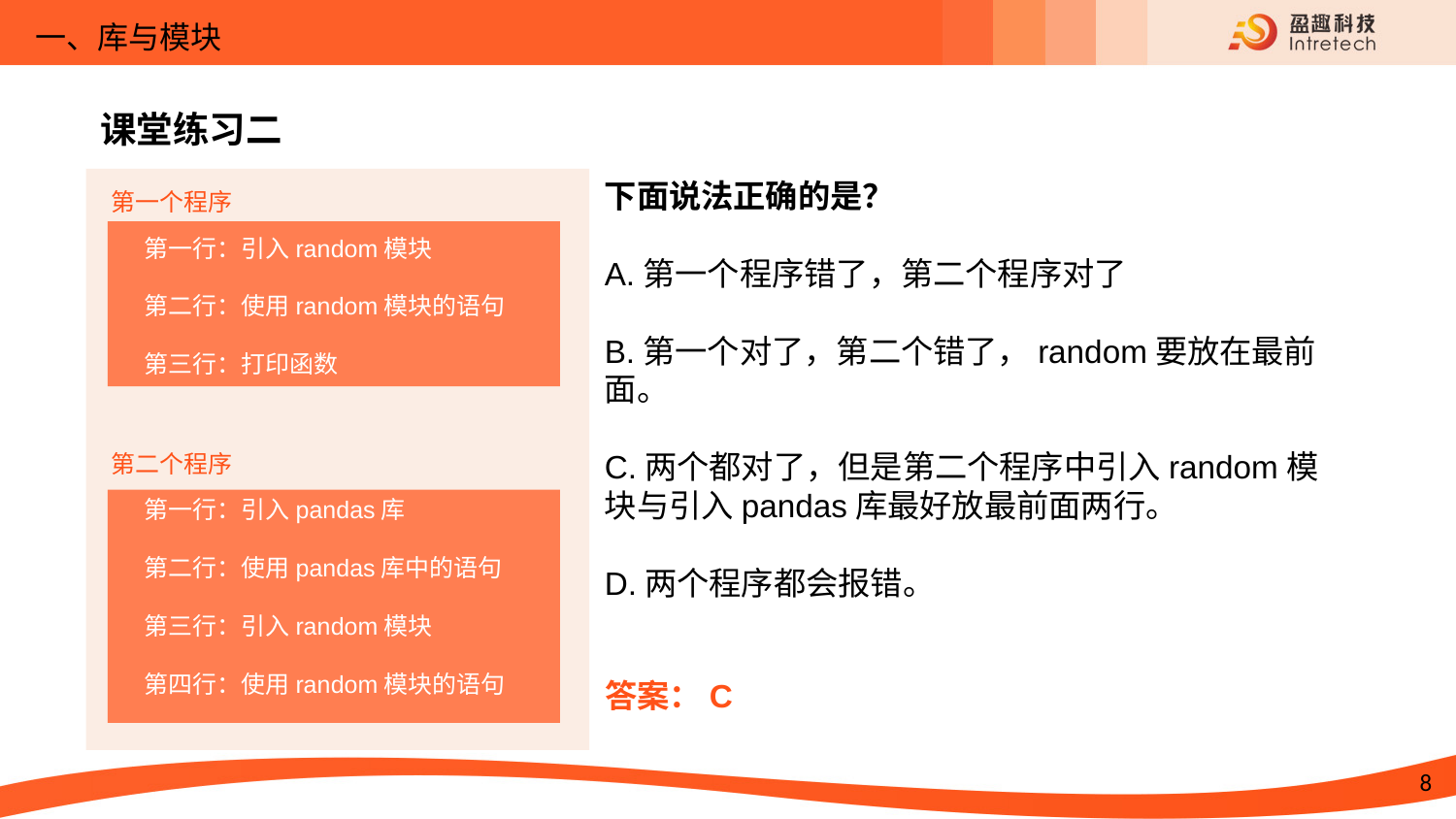

一、库与模块
课堂练习二

第一个程序

第二个程序

第一行：引入random模块
第二行：使用random模块的语句

第三行：打印函数

第一行：引入pandas库

第二行：使用pandas库中的语句

第三行：引入random模块

第四行：使用random模块的语句

下面说法正确的是？

A.第一个程序错了，第二个程序对了

B.第一个对了，第二个错了，random要放在最前
面。

C.两个都对了，但是第二个程序中引入random模
块与引入pandas库最好放最前面两行。

D.两个程序都会报错。

答案：C